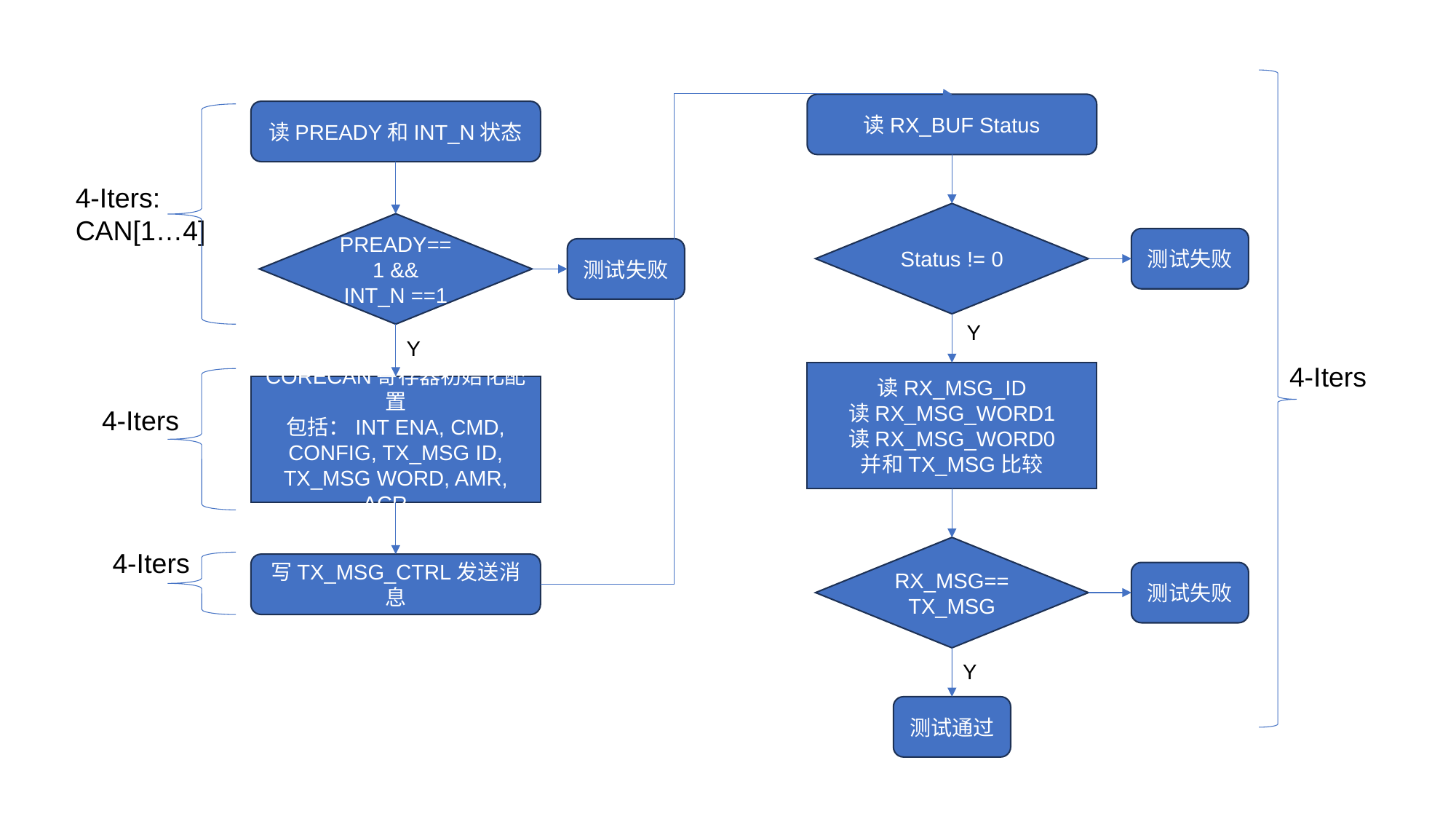

读RX_BUF Status
读PREADY和INT_N状态

4-Iters:
CAN[1…4]
Status != 0
PREADY==1 &&
INT_N ==1
测试失败
测试失败
Y
Y
4-Iters
读RX_MSG_ID
读RX_MSG_WORD1
读RX_MSG_WORD0
并和TX_MSG比较

CORECAN寄存器初始化配置
包括：INT ENA, CMD, CONFIG, TX_MSG ID, TX_MSG WORD, AMR, ACR…
4-Iters
RX_MSG==TX_MSG
4-Iters

写TX_MSG_CTRL发送消息
测试失败
Y
测试通过